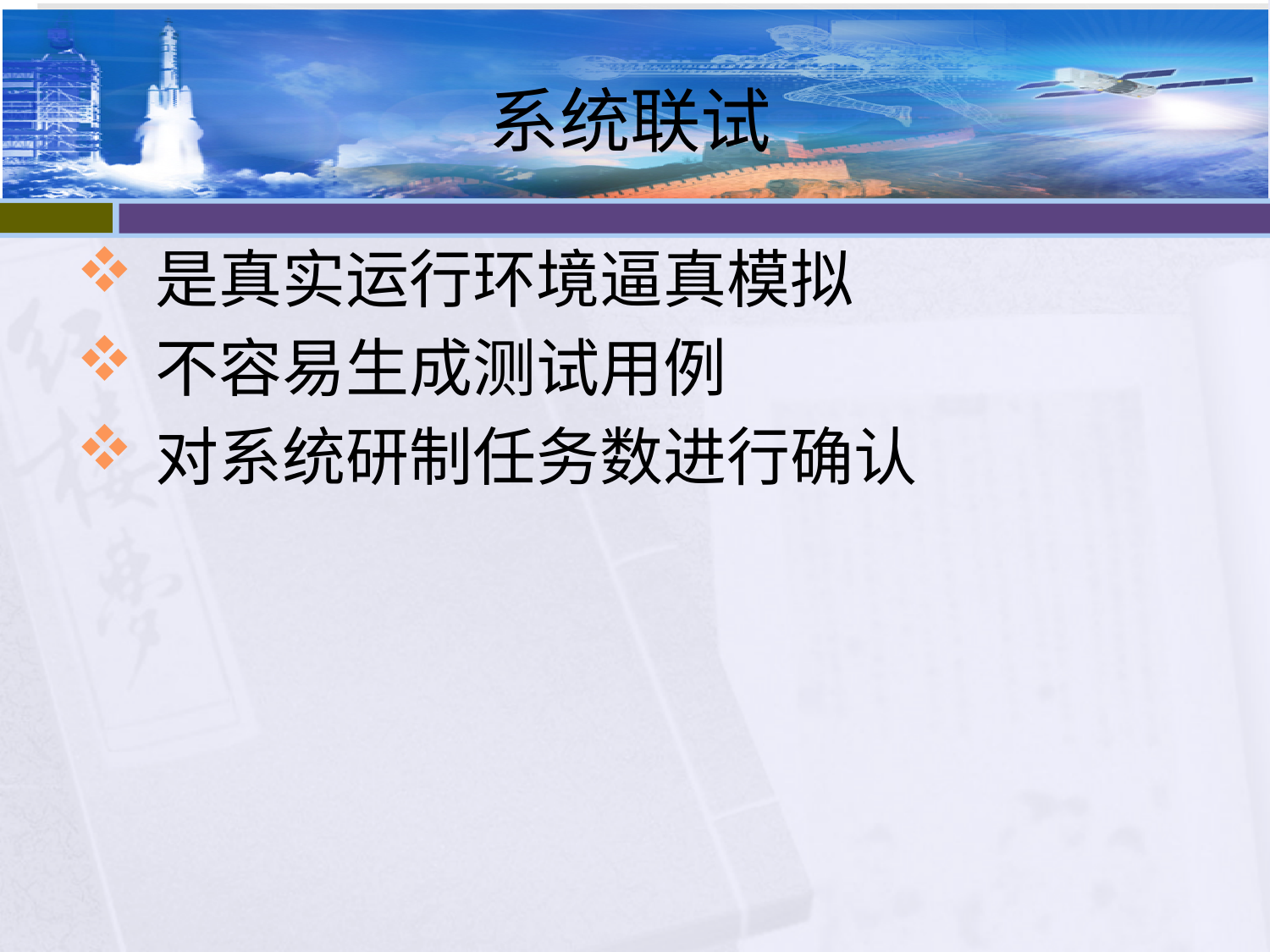

# 系统联试

是真实运行环境逼真模拟
不容易生成测试用例
对系统研制任务数进行确认